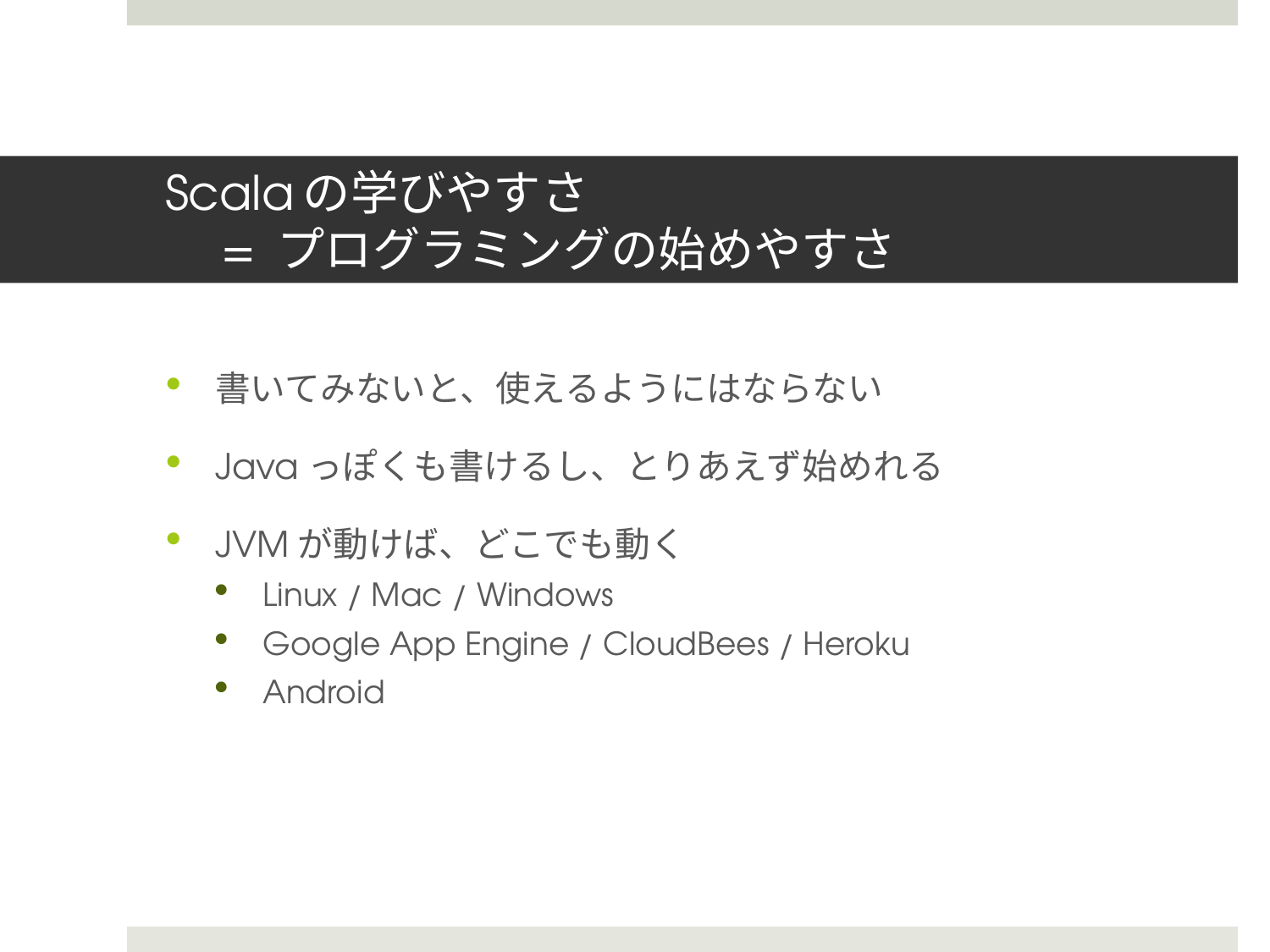

# Scalaの学びやすさ 　= プログラミングの始めやすさ
書いてみないと、使えるようにはならない
Javaっぽくも書けるし、とりあえず始めれる
JVMが動けば、どこでも動く
Linux / Mac / Windows
Google App Engine / CloudBees / Heroku
Android